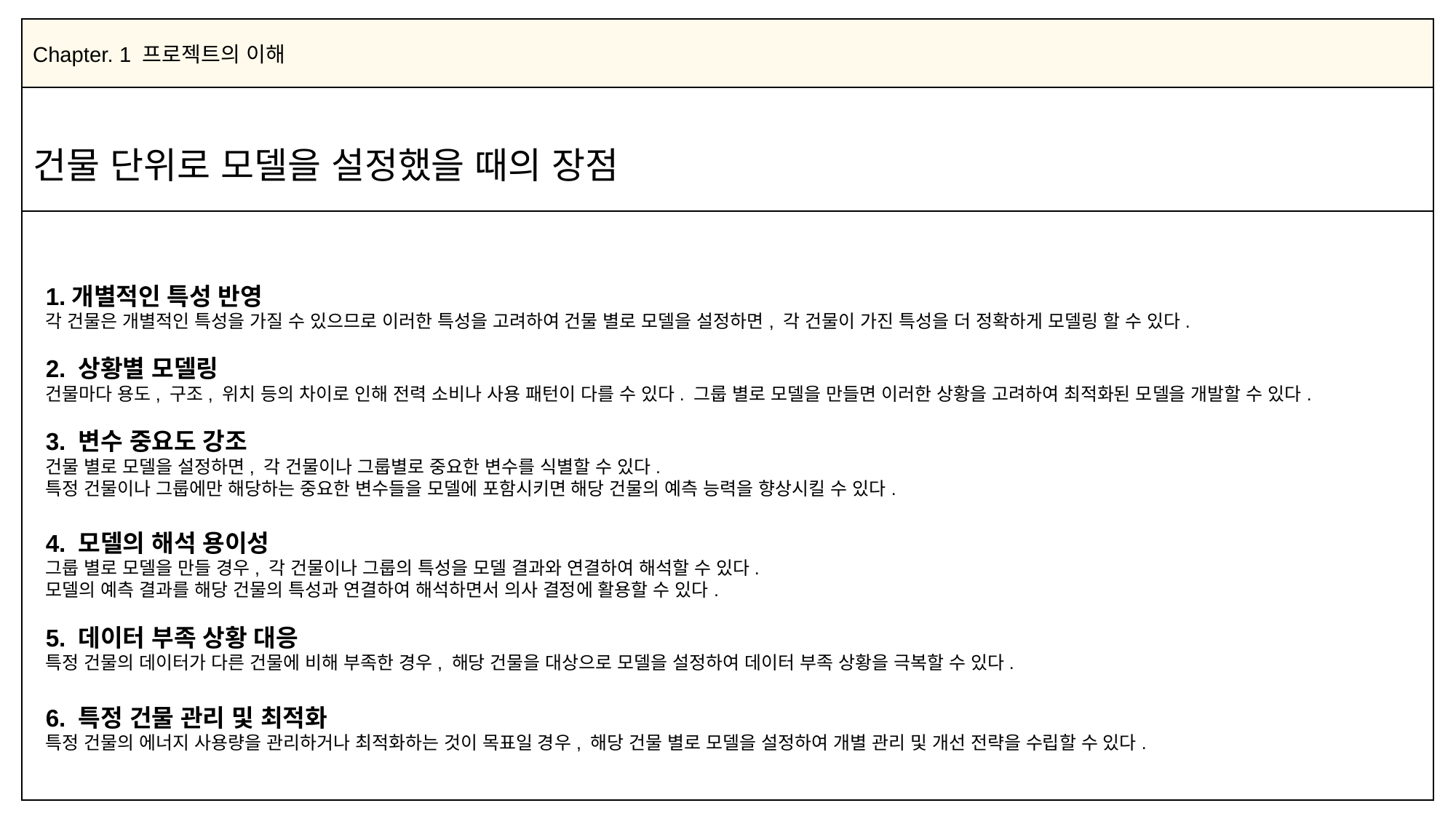

| Chapter. 1 프로젝트의 이해 |
| --- |
| 건물 단위로 모델을 설정했을 때의 장점 |
|  |
1.개별적인 특성 반영
각 건물은 개별적인 특성을 가질 수 있으므로 이러한 특성을 고려하여 건물 별로 모델을 설정하면, 각 건물이 가진 특성을 더 정확하게 모델링 할 수 있다.

2. 상황별 모델링
건물마다 용도, 구조, 위치 등의 차이로 인해 전력 소비나 사용 패턴이 다를 수 있다. 그룹 별로 모델을 만들면 이러한 상황을 고려하여 최적화된 모델을 개발할 수 있다.

3. 변수 중요도 강조
건물 별로 모델을 설정하면, 각 건물이나 그룹별로 중요한 변수를 식별할 수 있다.
특정 건물이나 그룹에만 해당하는 중요한 변수들을 모델에 포함시키면 해당 건물의 예측 능력을 향상시킬 수 있다.

4. 모델의 해석 용이성
그룹 별로 모델을 만들 경우, 각 건물이나 그룹의 특성을 모델 결과와 연결하여 해석할 수 있다.
모델의 예측 결과를 해당 건물의 특성과 연결하여 해석하면서 의사 결정에 활용할 수 있다.

5. 데이터 부족 상황 대응
특정 건물의 데이터가 다른 건물에 비해 부족한 경우, 해당 건물을 대상으로 모델을 설정하여 데이터 부족 상황을 극복할 수 있다.

6. 특정 건물 관리 및 최적화
특정 건물의 에너지 사용량을 관리하거나 최적화하는 것이 목표일 경우, 해당 건물 별로 모델을 설정하여 개별 관리 및 개선 전략을 수립할 수 있다.